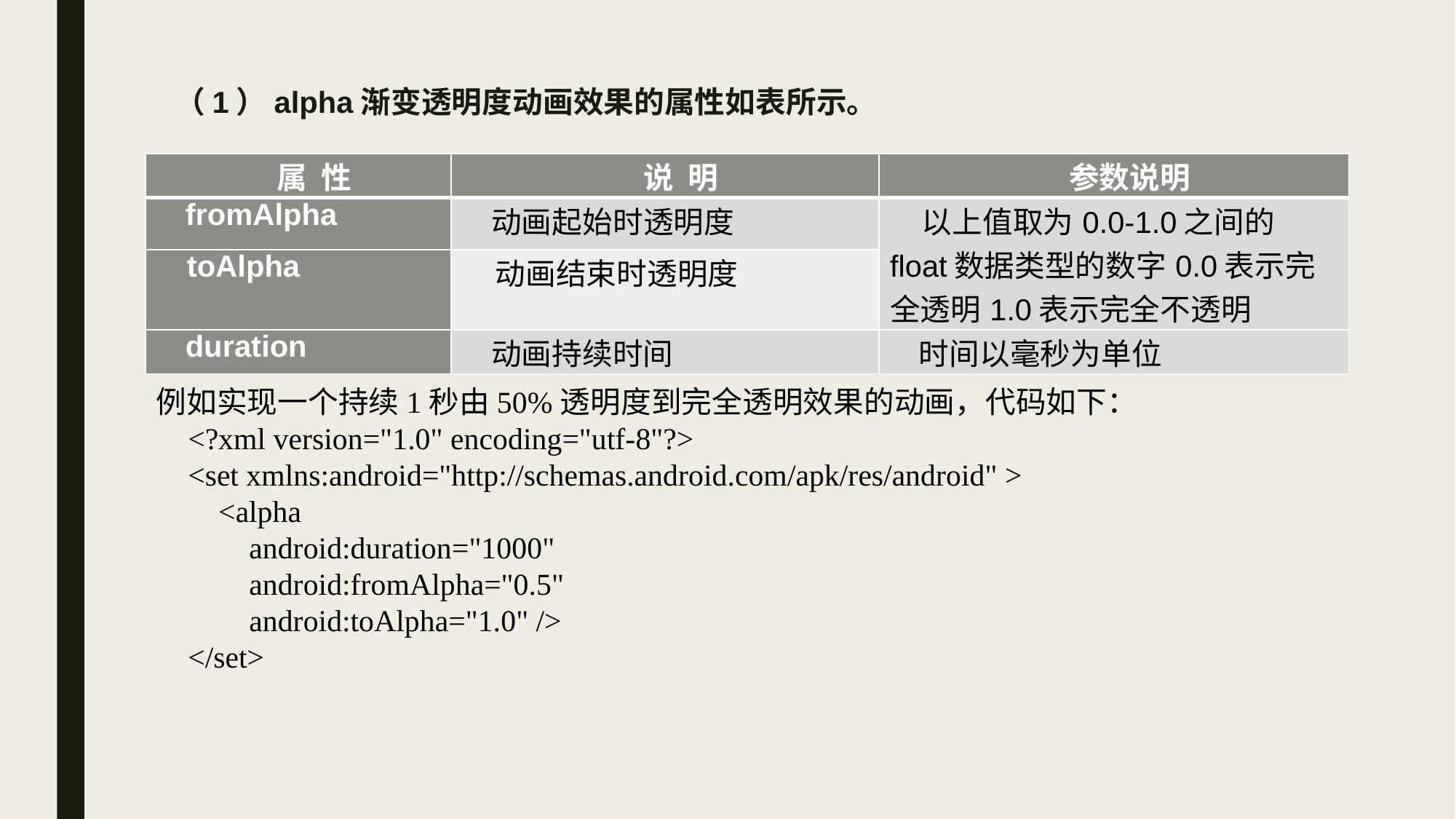

# （1）alpha渐变透明度动画效果的属性如表所示。
| 属 性 | 说 明 | 参数说明 |
| --- | --- | --- |
| fromAlpha | 动画起始时透明度 | 以上值取为0.0-1.0之间的float数据类型的数字0.0表示完全透明1.0表示完全不透明 |
| toAlpha | 动画结束时透明度 |  |
| duration | 动画持续时间 | 时间以毫秒为单位 |
例如实现一个持续1秒由50%透明度到完全透明效果的动画，代码如下：
<?xml version="1.0" encoding="utf-8"?>
<set xmlns:android="http://schemas.android.com/apk/res/android" >
    <alpha
        android:duration="1000"
        android:fromAlpha="0.5"
        android:toAlpha="1.0" />
</set>